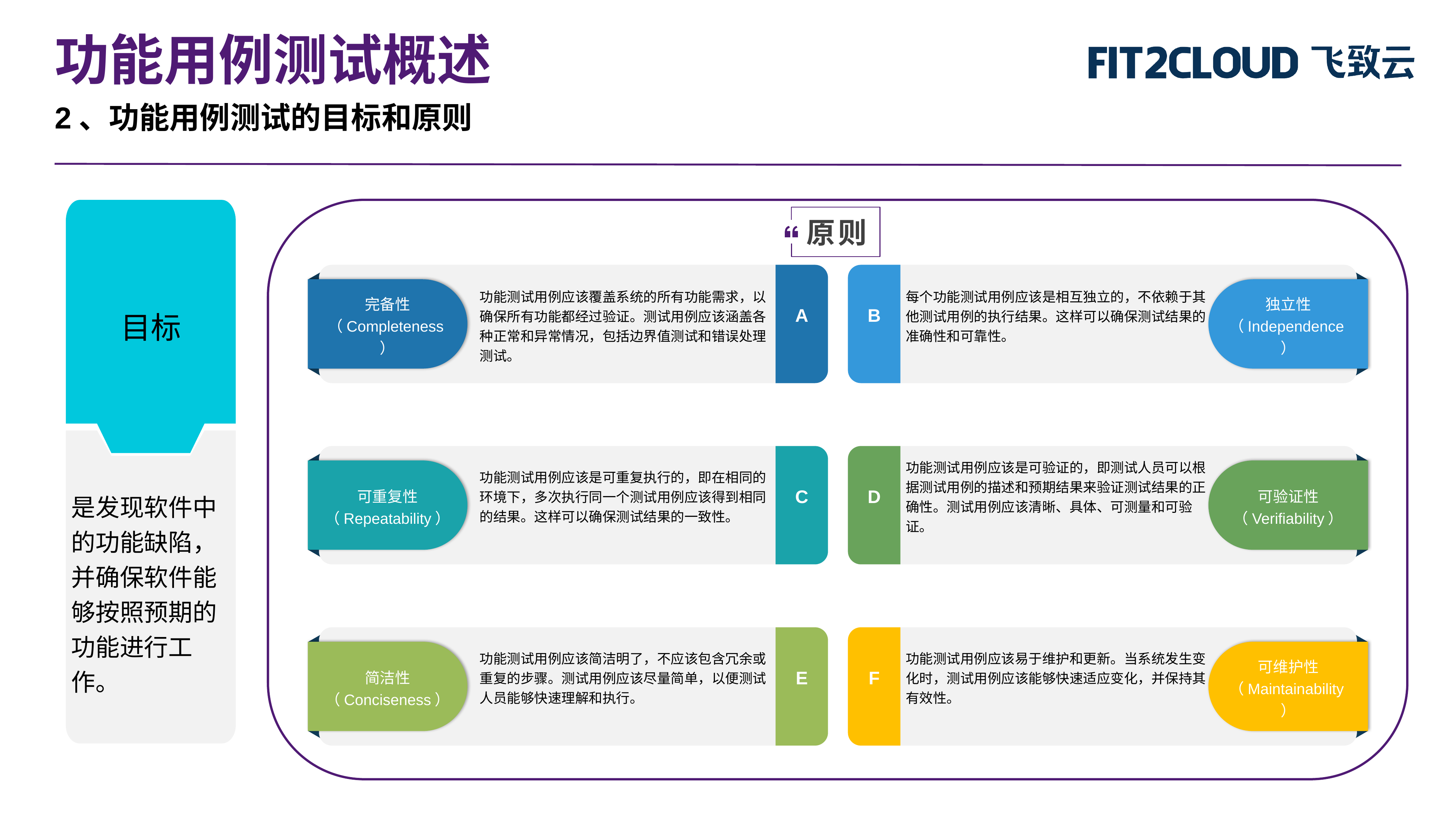

功能用例测试概述
2、功能用例测试的目标和原则

目标

原则

功能测试用例应该覆盖系统的所有功能需求，以确保所有功能都经过验证。测试用例应该涵盖各种正常和异常情况，包括边界值测试和错误处理测试。
每个功能测试用例应该是相互独立的，不依赖于其他测试用例的执行结果。这样可以确保测试结果的准确性和可靠性。

完备性（Completeness）
独立性（Independence）
A
B

是发现软件中的功能缺陷，并确保软件能够按照预期的功能进行工作。

功能测试用例应该是可重复执行的，即在相同的环境下，多次执行同一个测试用例应该得到相同的结果。这样可以确保测试结果的一致性。

功能测试用例应该是可验证的，即测试人员可以根据测试用例的描述和预期结果来验证测试结果的正确性。测试用例应该清晰、具体、可测量和可验证。

可重复性（Repeatability）
可验证性（Verifiability）
C
D

功能测试用例应该简洁明了，不应该包含冗余或重复的步骤。测试用例应该尽量简单，以便测试人员能够快速理解和执行。

功能测试用例应该易于维护和更新。当系统发生变化时，测试用例应该能够快速适应变化，并保持其有效性。

简洁性（Conciseness）
可维护性（Maintainability）
E
F